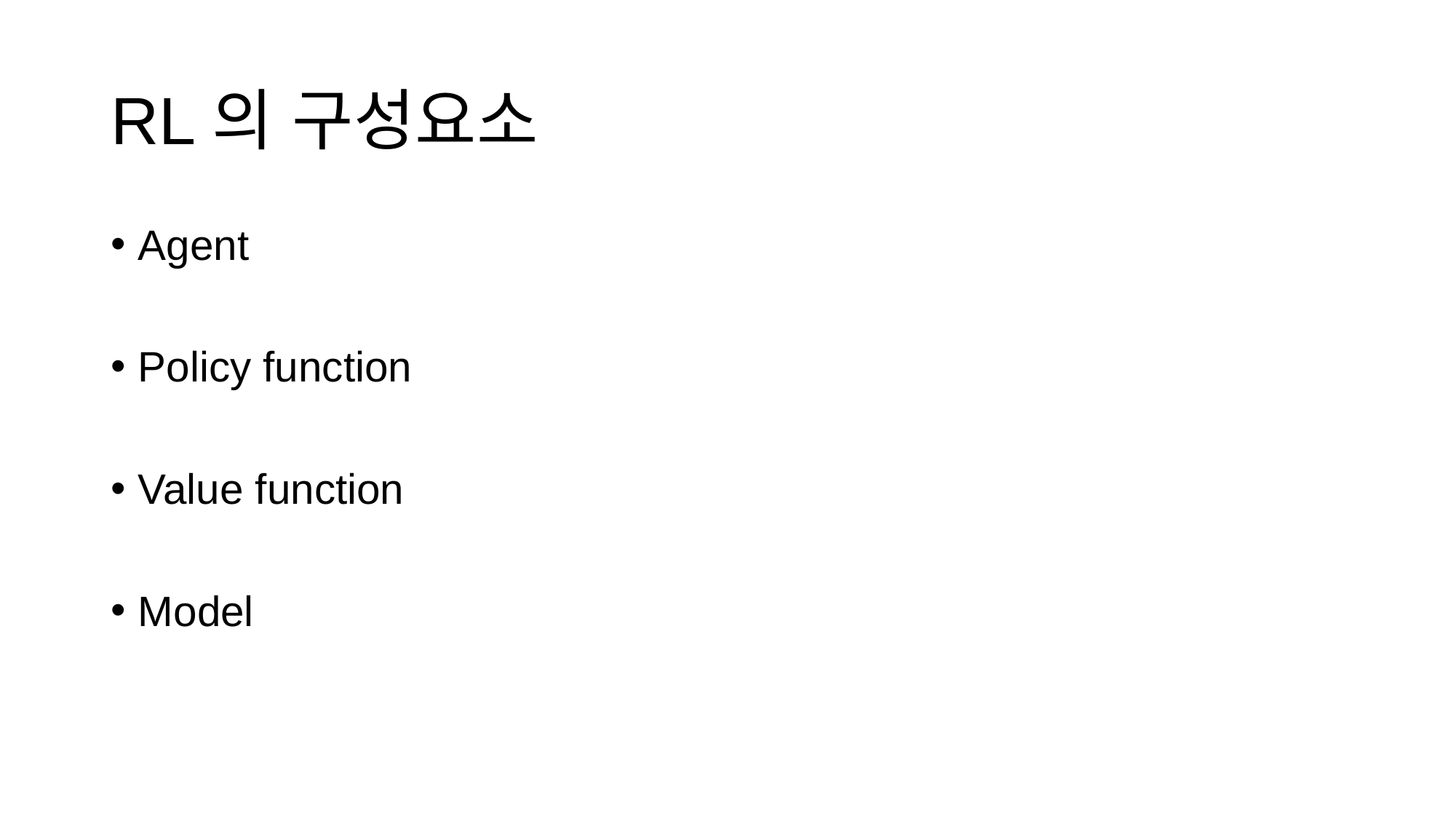

# RL의 구성요소
Agent

Policy function

Value function

Model